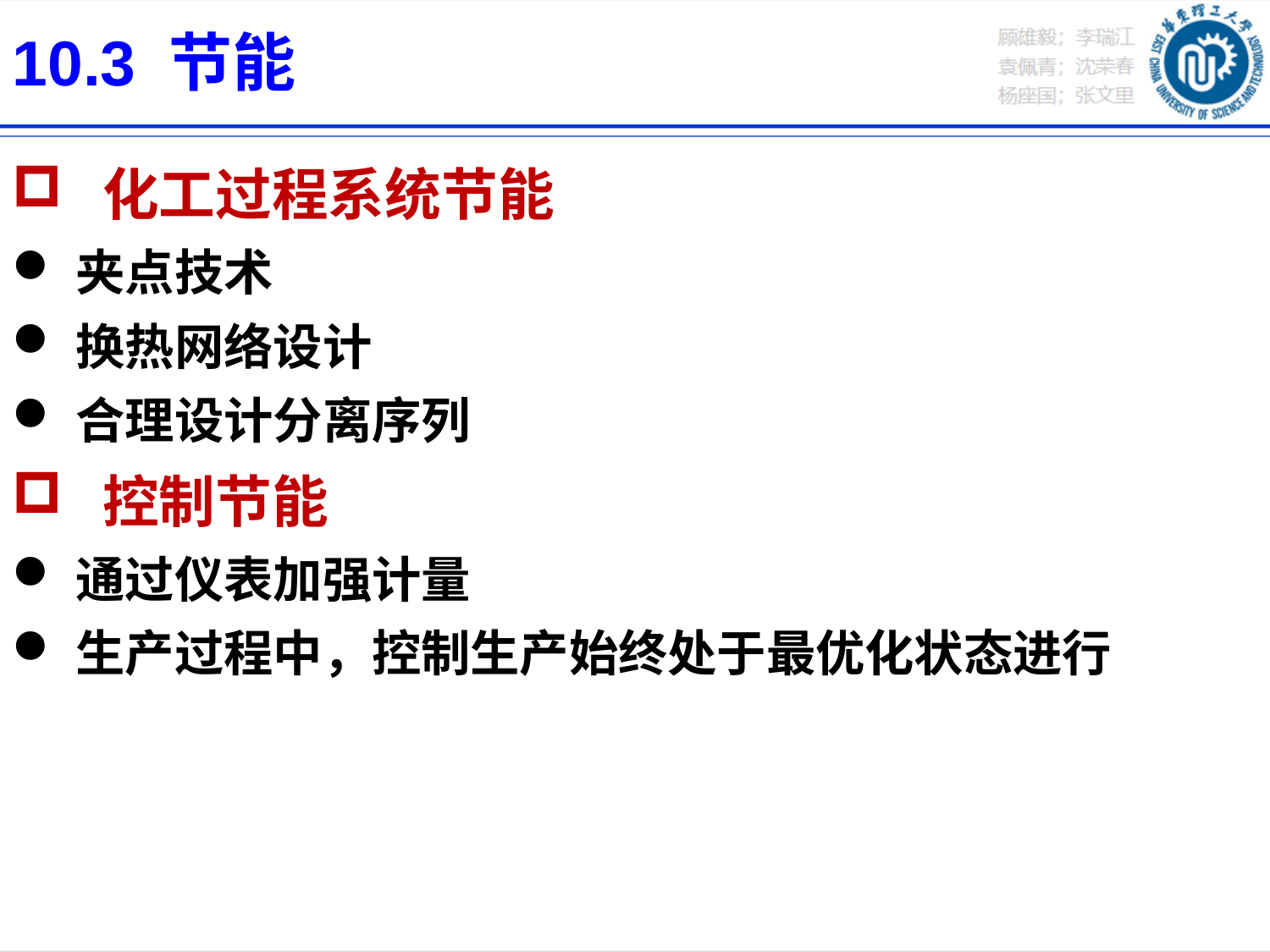

10.3 节能
 化工过程系统节能
夹点技术
换热网络设计
合理设计分离序列
 控制节能
通过仪表加强计量
生产过程中，控制生产始终处于最优化状态进行